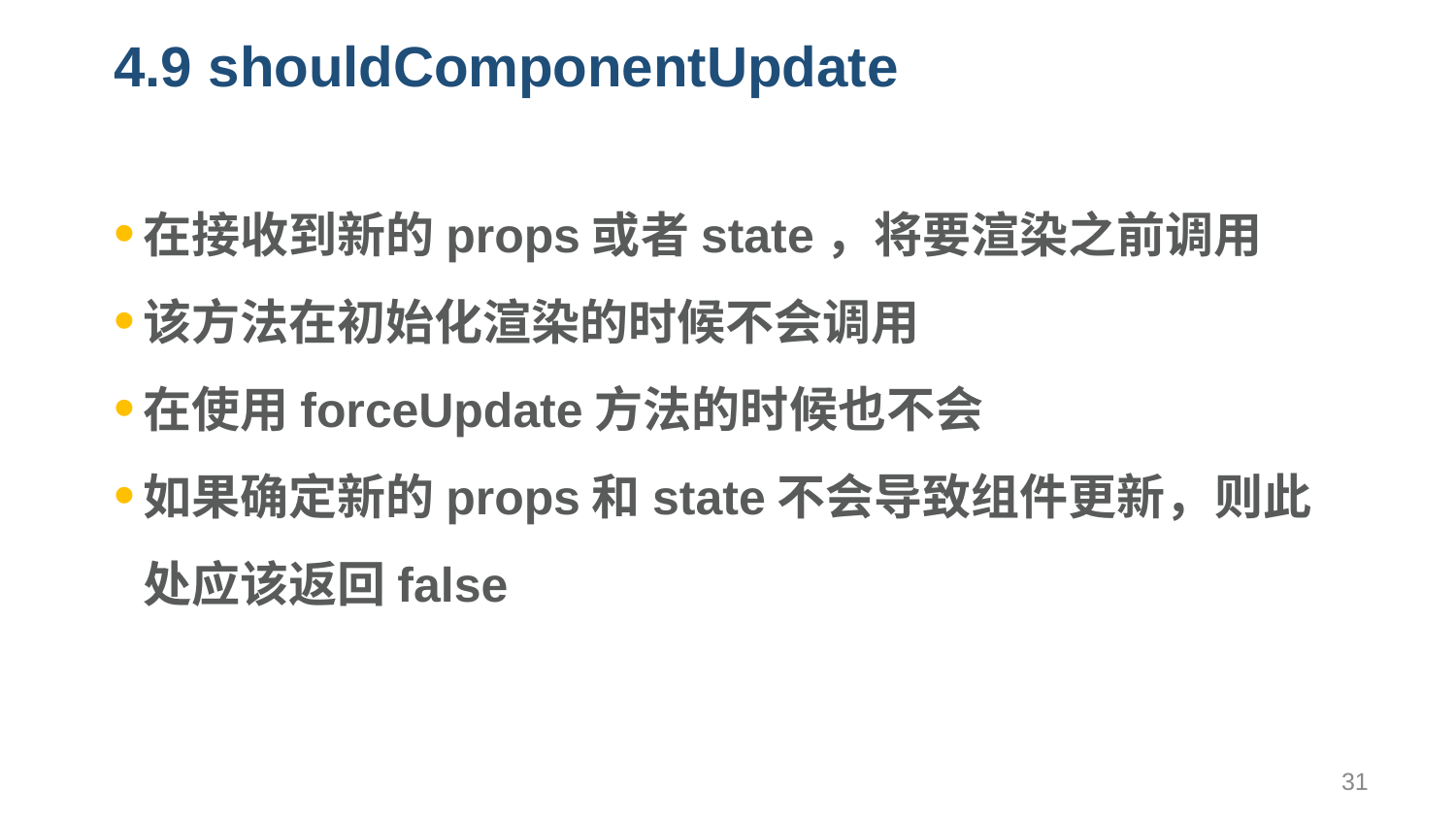

# 4.9 shouldComponentUpdate
在接收到新的props或者state，将要渲染之前调用
该方法在初始化渲染的时候不会调用
在使用forceUpdate方法的时候也不会
如果确定新的props和state不会导致组件更新，则此处应该返回false
31